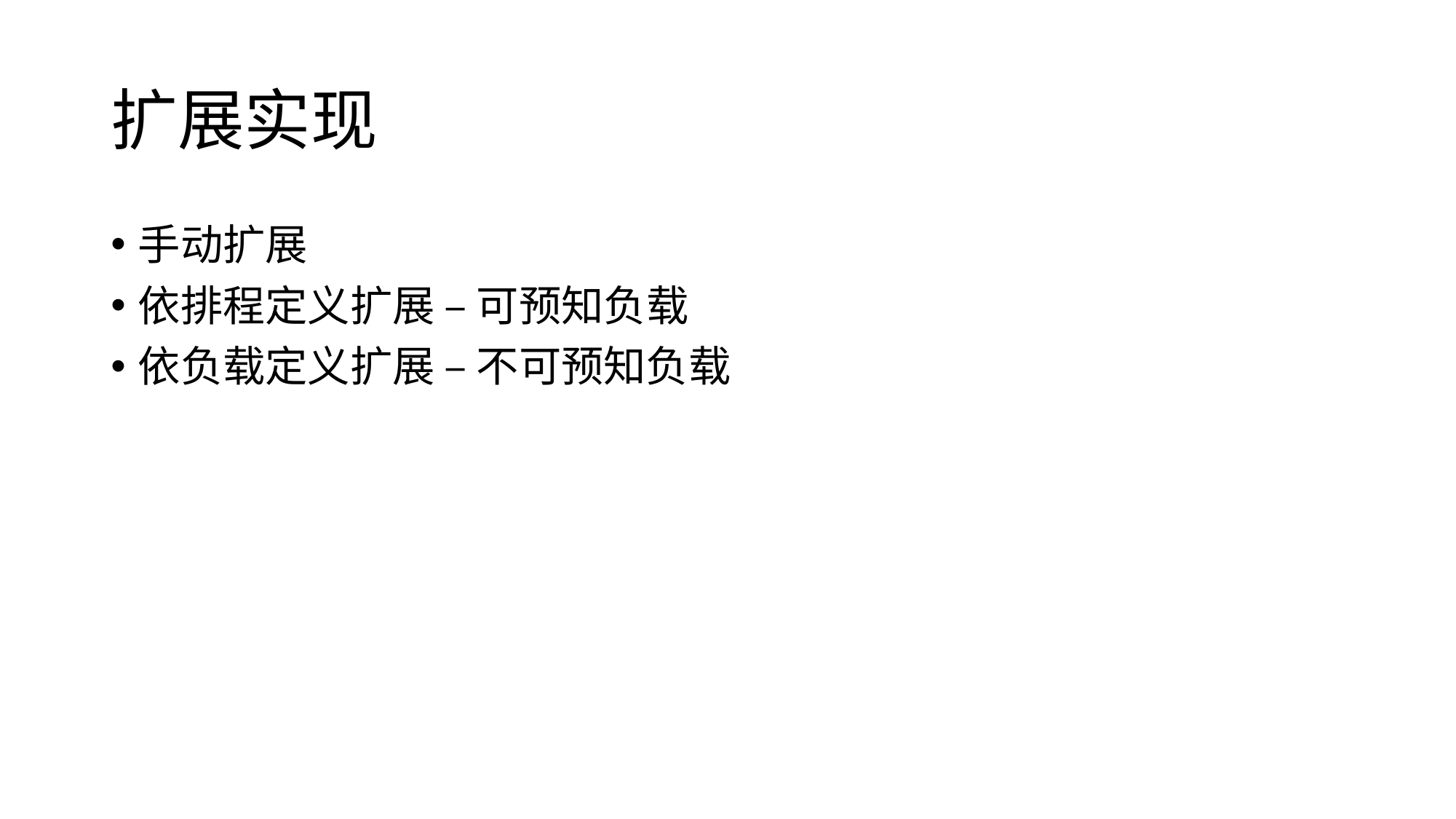

# 扩展实现
手动扩展
依排程定义扩展 – 可预知负载
依负载定义扩展 – 不可预知负载